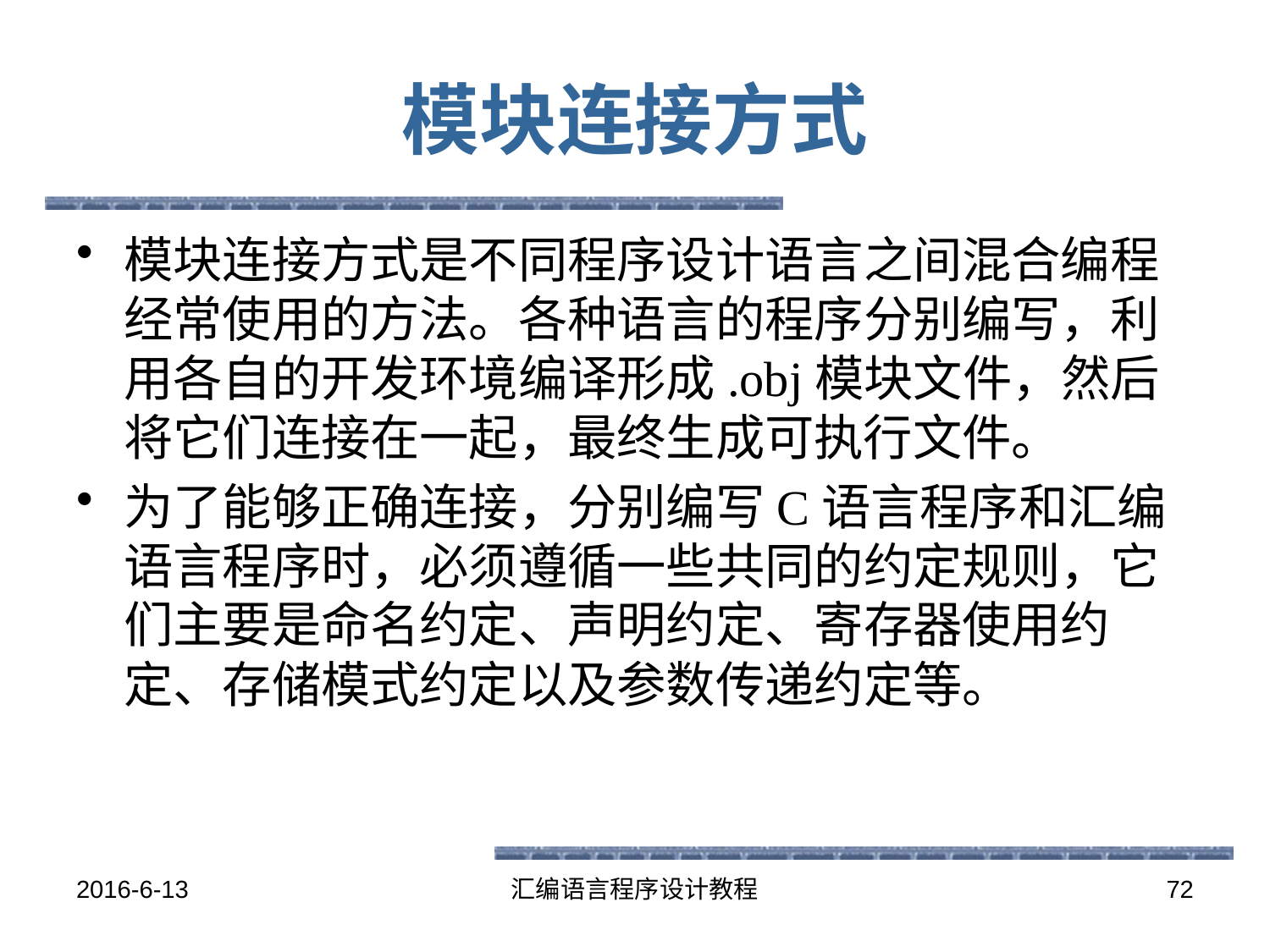

# 模块连接方式
模块连接方式是不同程序设计语言之间混合编程经常使用的方法。各种语言的程序分别编写，利用各自的开发环境编译形成.obj模块文件，然后将它们连接在一起，最终生成可执行文件。
为了能够正确连接，分别编写C语言程序和汇编语言程序时，必须遵循一些共同的约定规则，它们主要是命名约定、声明约定、寄存器使用约定、存储模式约定以及参数传递约定等。
2016-6-13
汇编语言程序设计教程
72